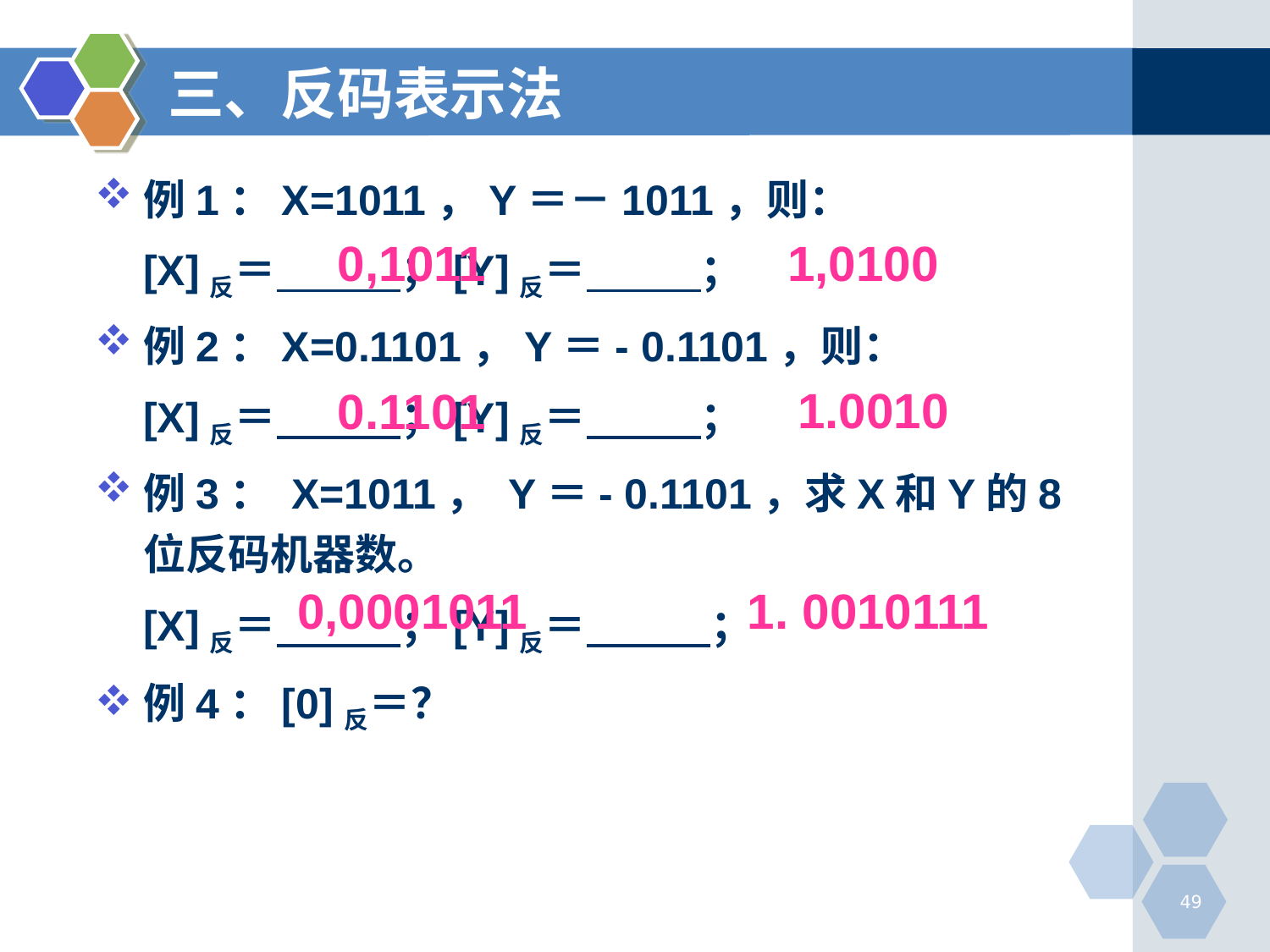

# 三、反码表示法
例1：X=1011，Y＝－1011，则：
	[X]反＝             ；[Y]反＝            ；
例2：X=0.1101，Y＝- 0.1101，则：
	[X]反＝             ；[Y]反＝            ；
例3： X=1011， Y＝- 0.1101，求X和Y的8位反码机器数。
	[X]反＝             ；[Y]反＝             ；
例4：[0]反＝？
0,1011
1,0100
1.0010
0.1101
0,0001011
1. 0010111
49